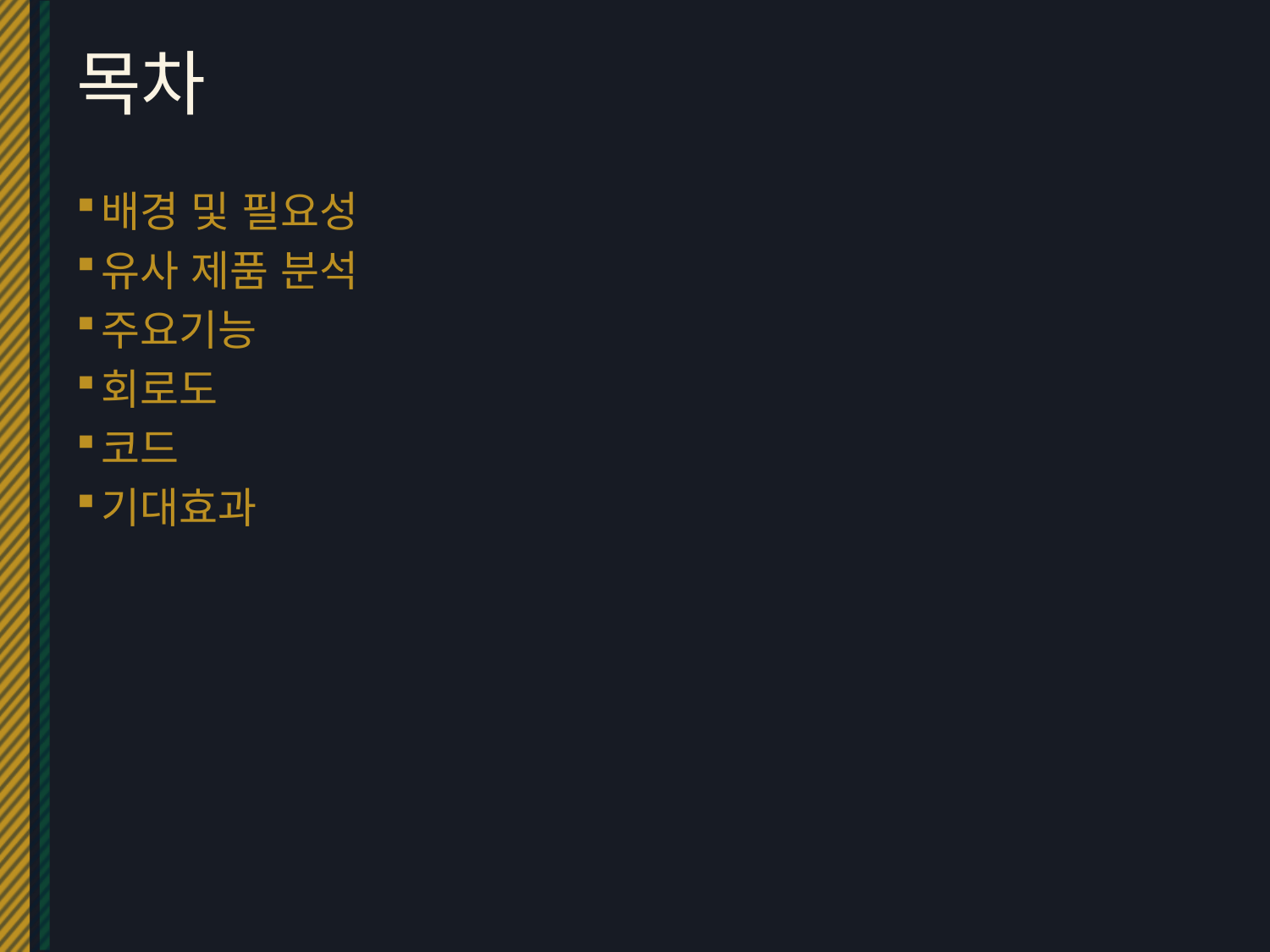

# 목차
배경 및 필요성
유사 제품 분석
주요기능
회로도
코드
기대효과